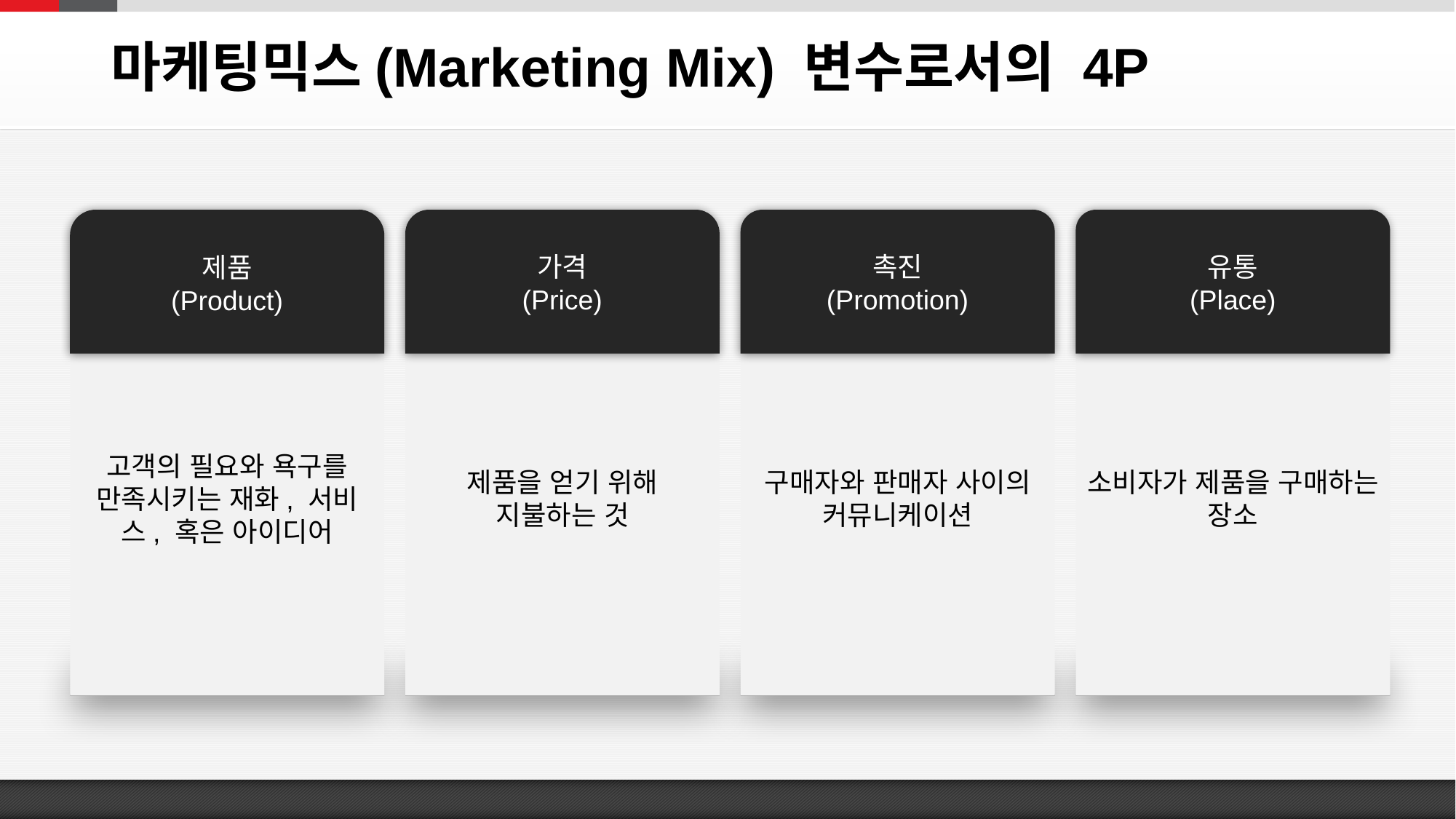

# 마케팅믹스(Marketing Mix) 변수로서의 4P
제품
(Product)
가격
(Price)
촉진
(Promotion)
유통
(Place)
고객의 필요와 욕구를 만족시키는 재화, 서비스, 혹은 아이디어
제품을 얻기 위해 지불하는 것
구매자와 판매자 사이의 커뮤니케이션
소비자가 제품을 구매하는 장소